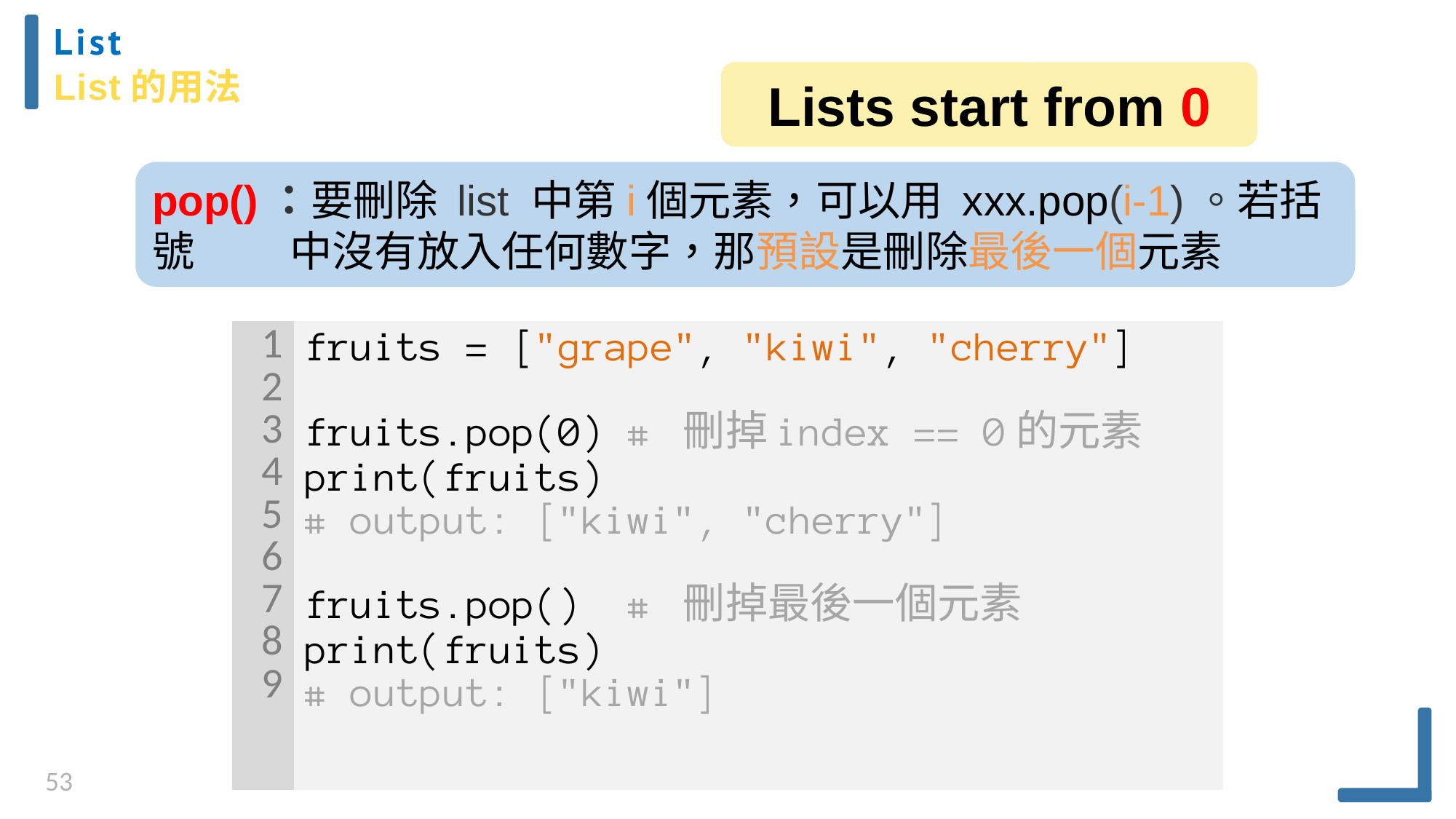

List
List的用法
Lists start from 0
pop()：要刪除 list 中第i個元素，可以用 xxx.pop(i-1)。若括號   	   中沒有放入任何數字，那預設是刪除最後一個元素
| 123456789 | fruits = ["grape", "kiwi", "cherry"] fruits.pop(0) # 刪掉index == 0的元素 print(fruits) # output: ["kiwi", "cherry"] fruits.pop() # 刪掉最後一個元素 print(fruits) # output: ["kiwi"] |
| --- | --- |

53